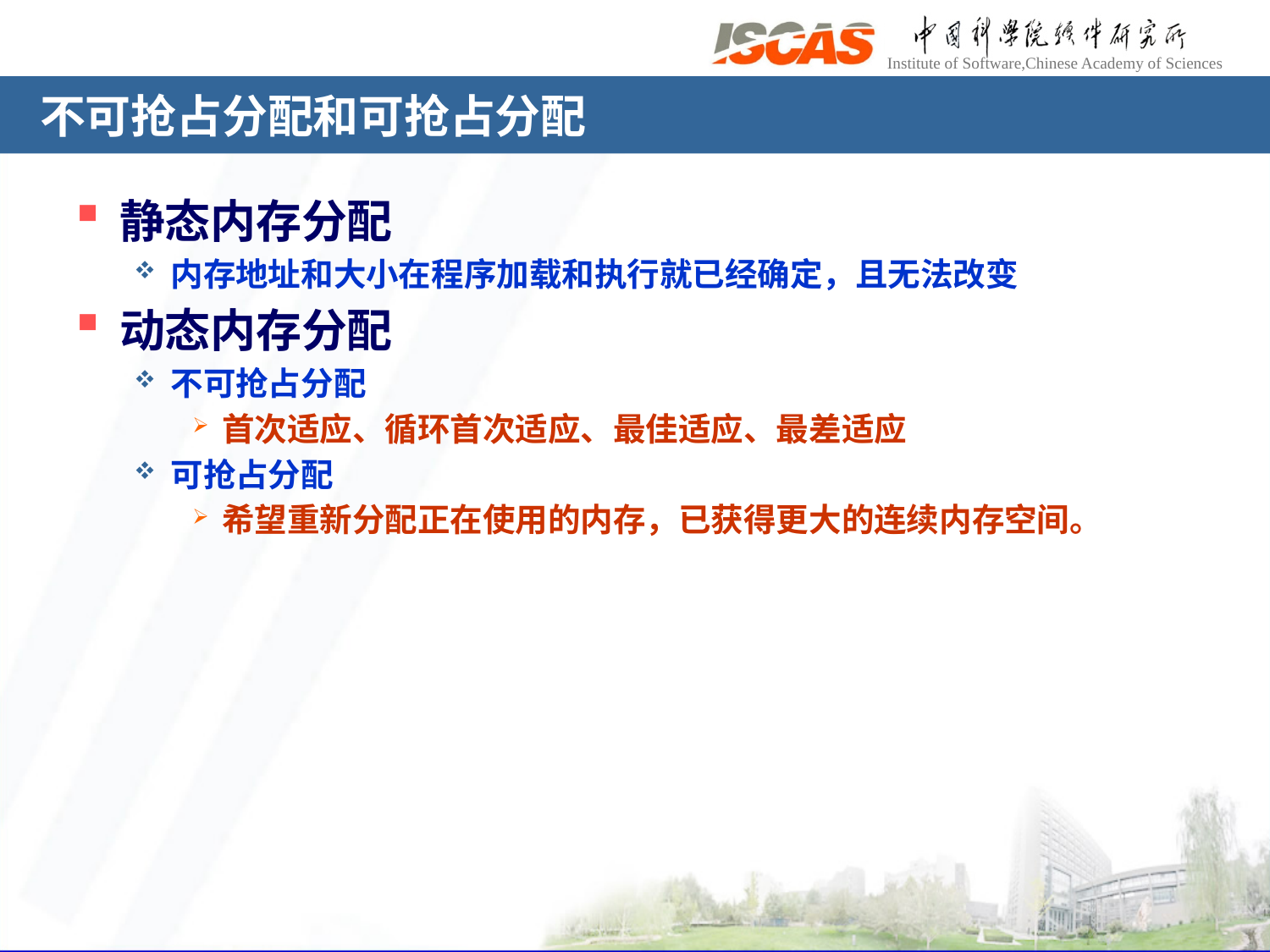

# 不可抢占分配和可抢占分配
静态内存分配
内存地址和大小在程序加载和执行就已经确定，且无法改变
动态内存分配
不可抢占分配
首次适应、循环首次适应、最佳适应、最差适应
可抢占分配
希望重新分配正在使用的内存，已获得更大的连续内存空间。